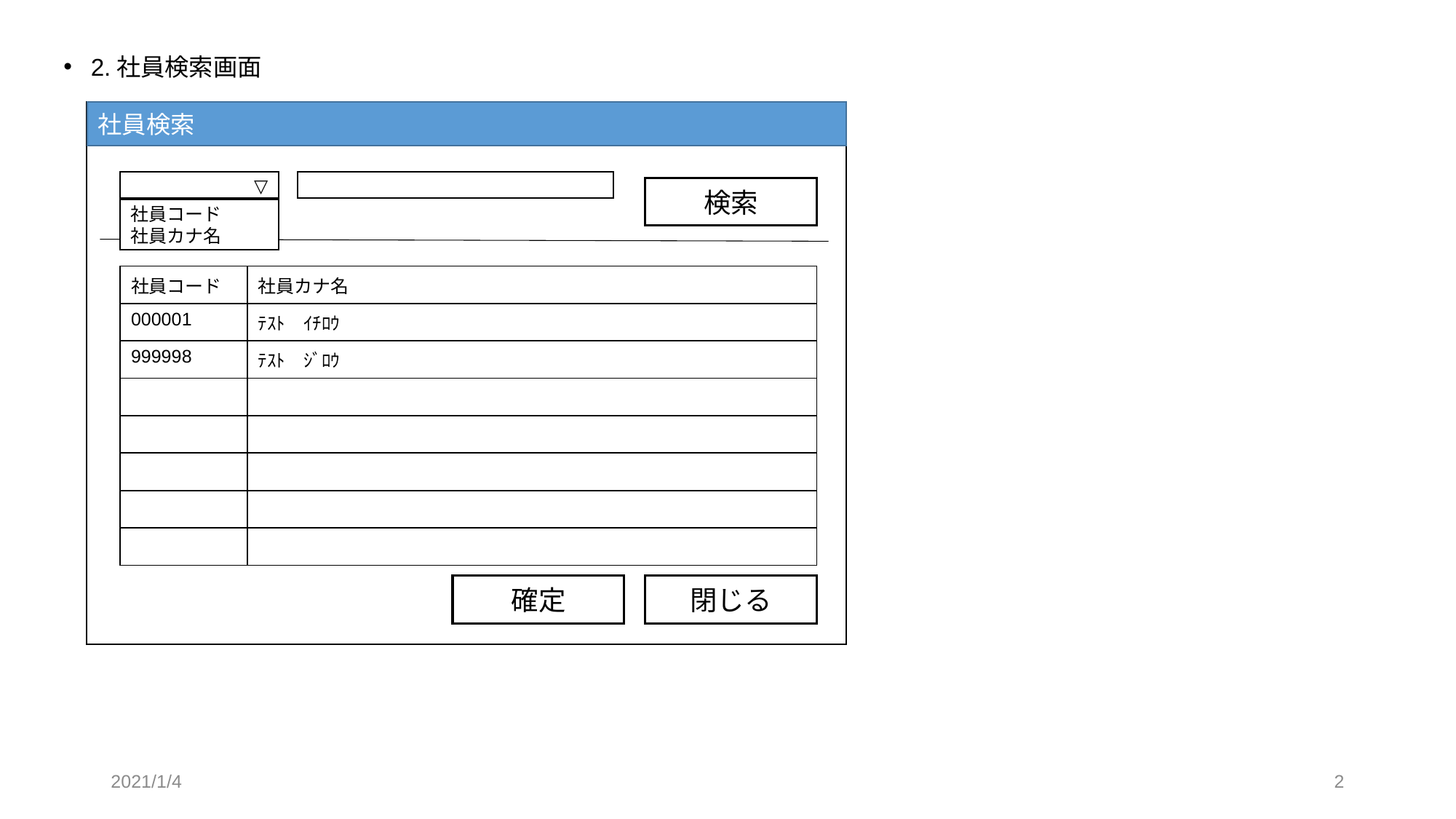

2.社員検索画面

社員検索
▽

検索
社員コード
社員カナ名
| 社員コード | 社員カナ名 |
| --- | --- |
| 000001 | ﾃｽﾄ　ｲﾁﾛｳ |
| 999998 | ﾃｽﾄ　ｼﾞﾛｳ |
|  |  |
|  |  |
|  |  |
|  |  |
|  |  |
確定
閉じる
2021/1/4
2